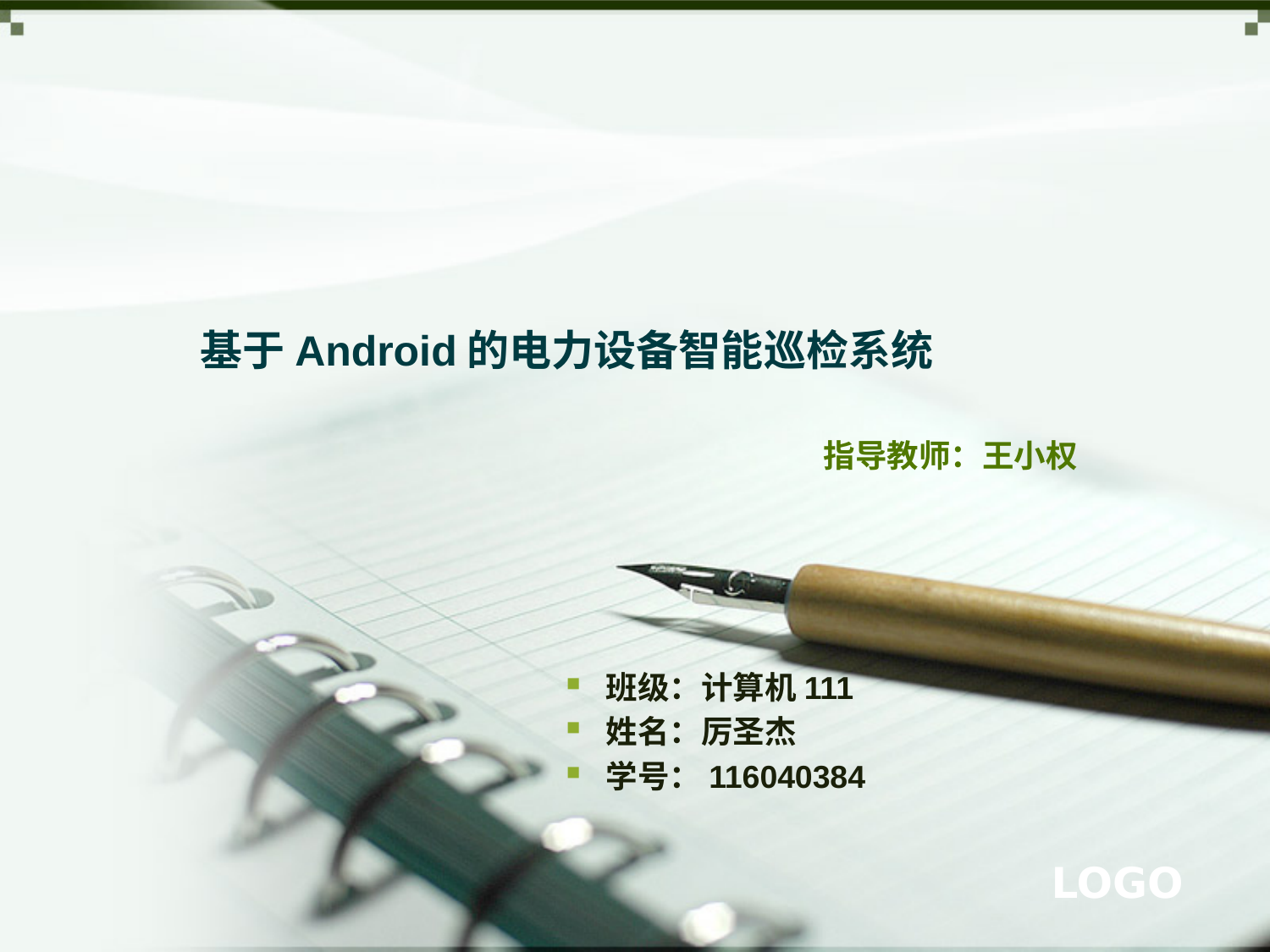

基于Android的电力设备智能巡检系统
指导教师：王小权

班级：计算机111
姓名：厉圣杰
学号：116040384